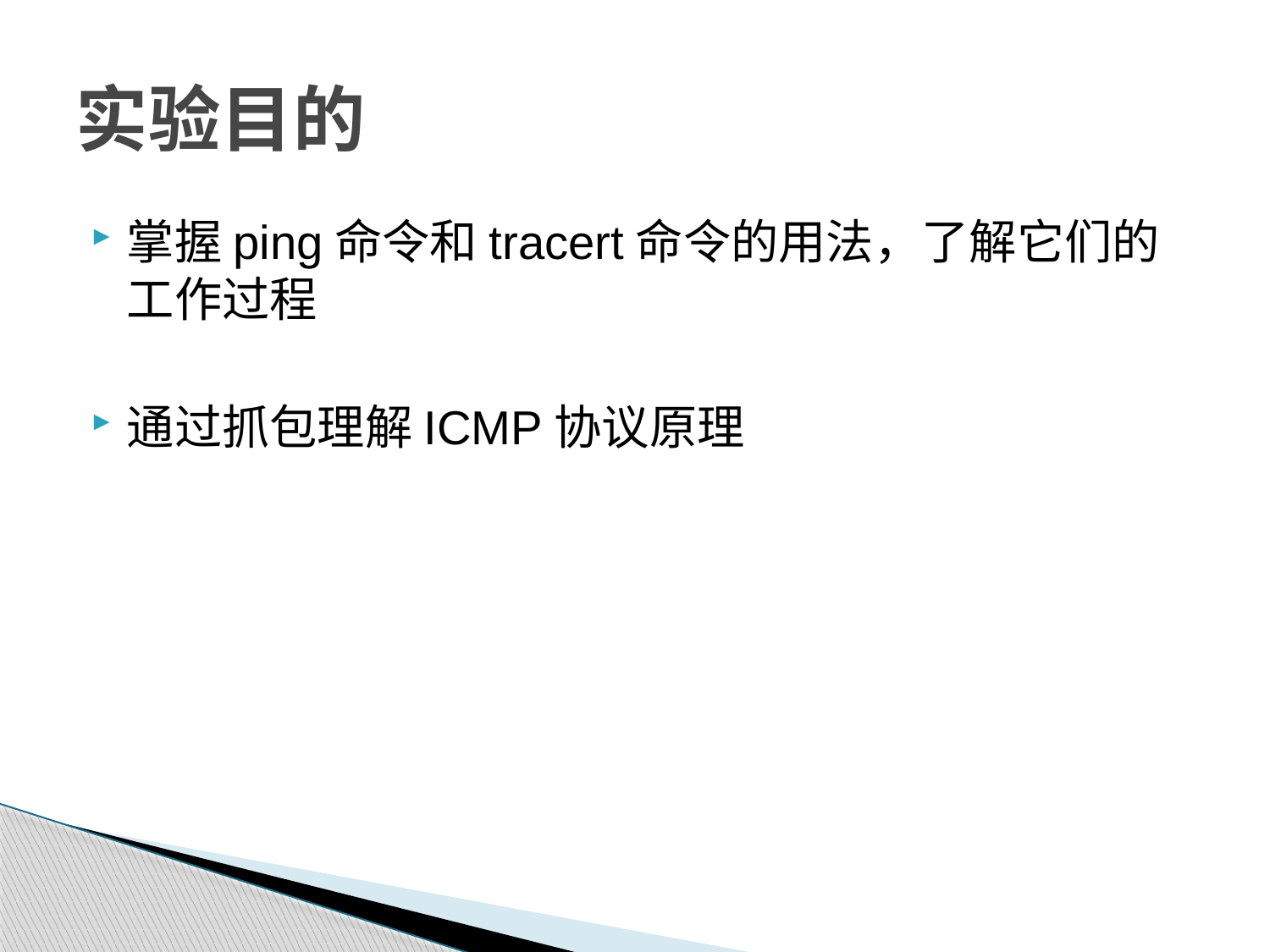

# 实验目的
掌握ping命令和tracert命令的用法，了解它们的工作过程

通过抓包理解ICMP协议原理